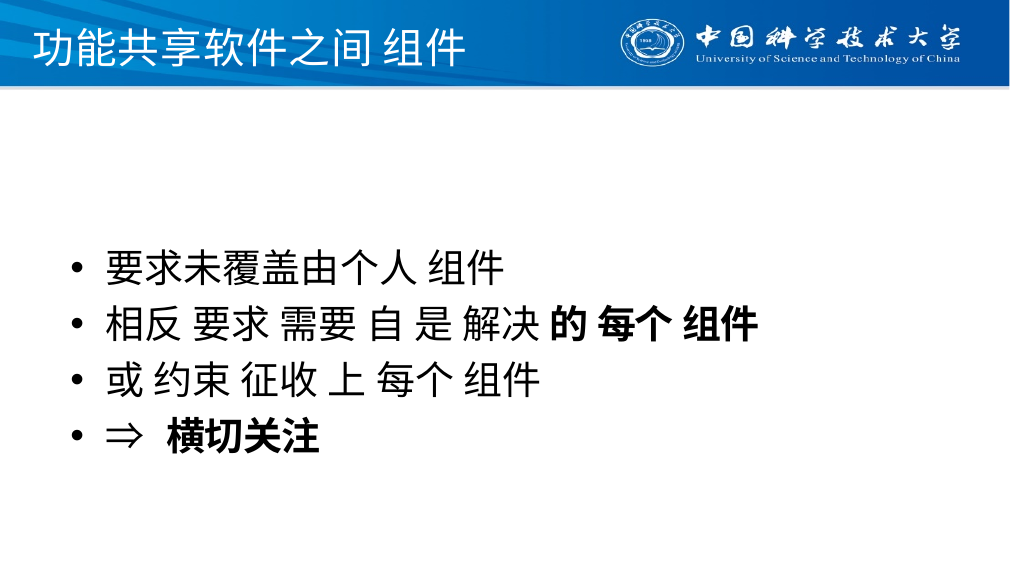

# 功能共享软件之间 组件
要求未覆盖由个人 组件
相反 要求 需要 自 是 解决 的 每个 组件
或 约束 征收 上 每个 组件
⇒ 横切关注